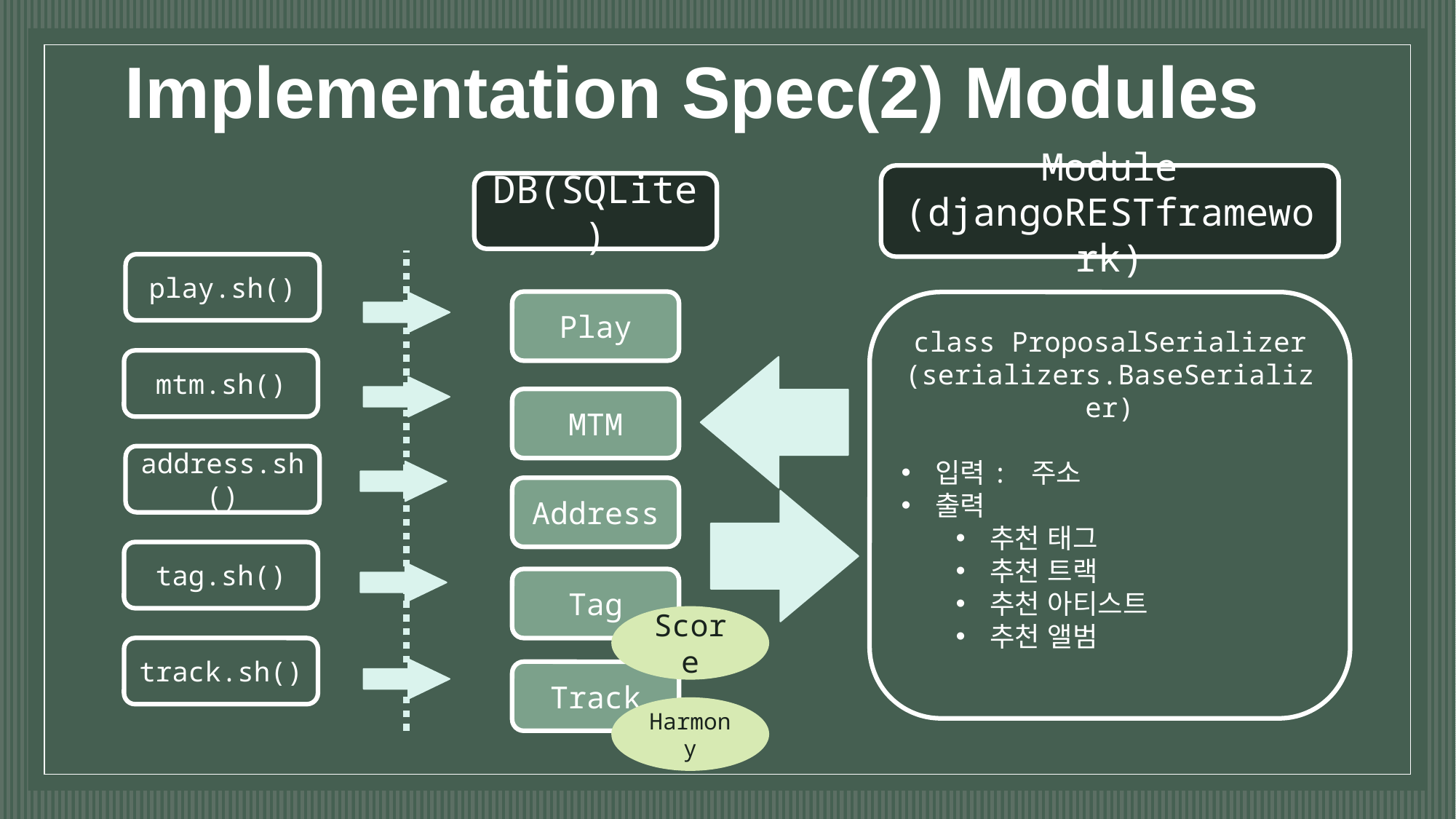

# Implementation Spec(2) Modules
Module
(djangoRESTframework)
DB(SQLite)
Play
MTM
Address
Tag
Track
play.sh()
mtm.sh()
address.sh()
tag.sh()
track.sh()
class ProposalSerializer (serializers.BaseSerializer)

입력: 주소
출력
추천 태그
추천 트랙
추천 아티스트
추천 앨범

Score
Harmony